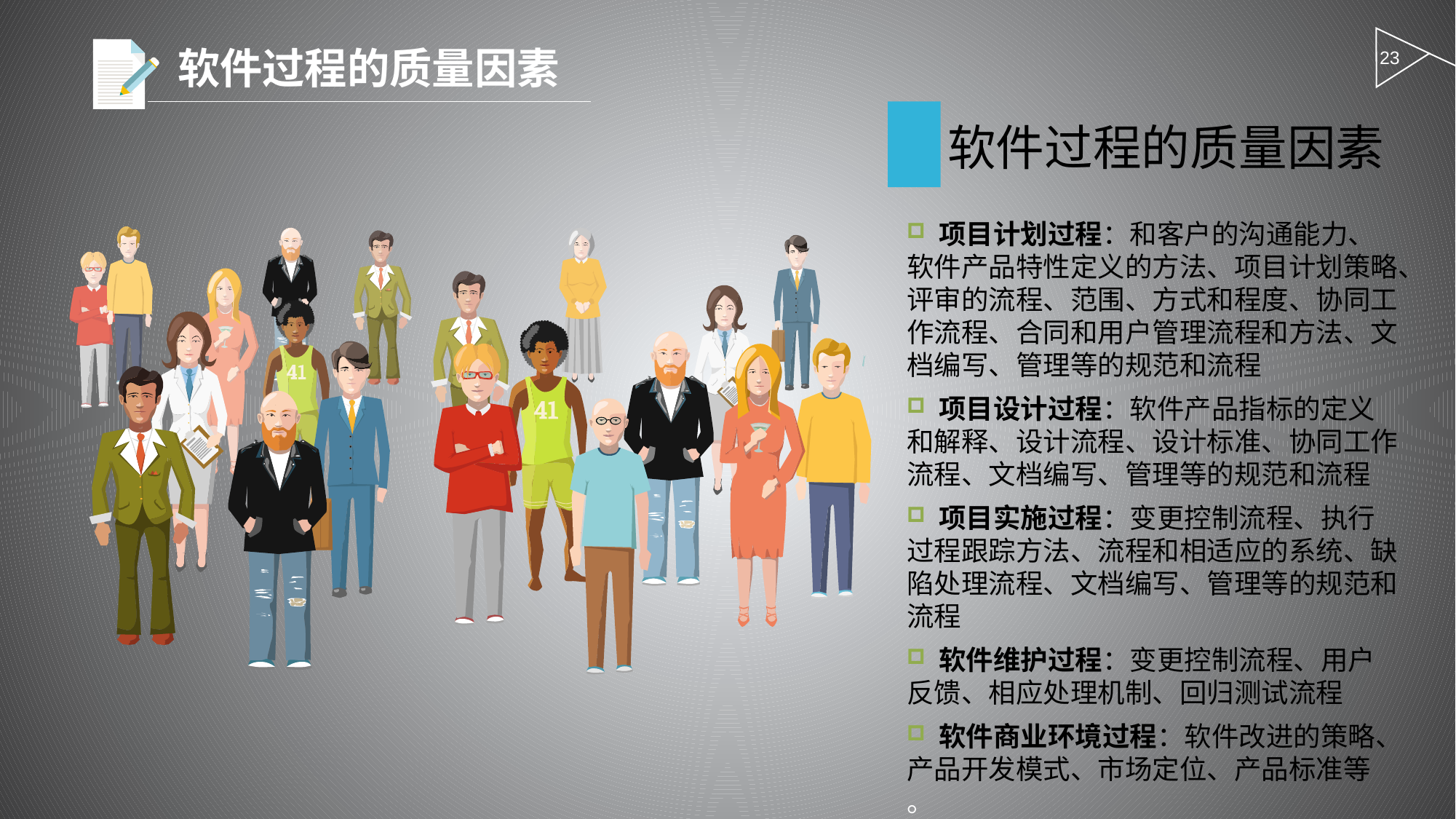

软件过程的质量因素
23

 软件过程的质量因素

 项目计划过程：和客户的沟通能力、软件产品特性定义的方法、项目计划策略、评审的流程、范围、方式和程度、协同工作流程、合同和用户管理流程和方法、文档编写、管理等的规范和流程
 项目设计过程：软件产品指标的定义和解释、设计流程、设计标准、协同工作流程、文档编写、管理等的规范和流程
 项目实施过程：变更控制流程、执行过程跟踪方法、流程和相适应的系统、缺陷处理流程、文档编写、管理等的规范和流程
 软件维护过程：变更控制流程、用户反馈、相应处理机制、回归测试流程
 软件商业环境过程：软件改进的策略、产品开发模式、市场定位、产品标准等
。